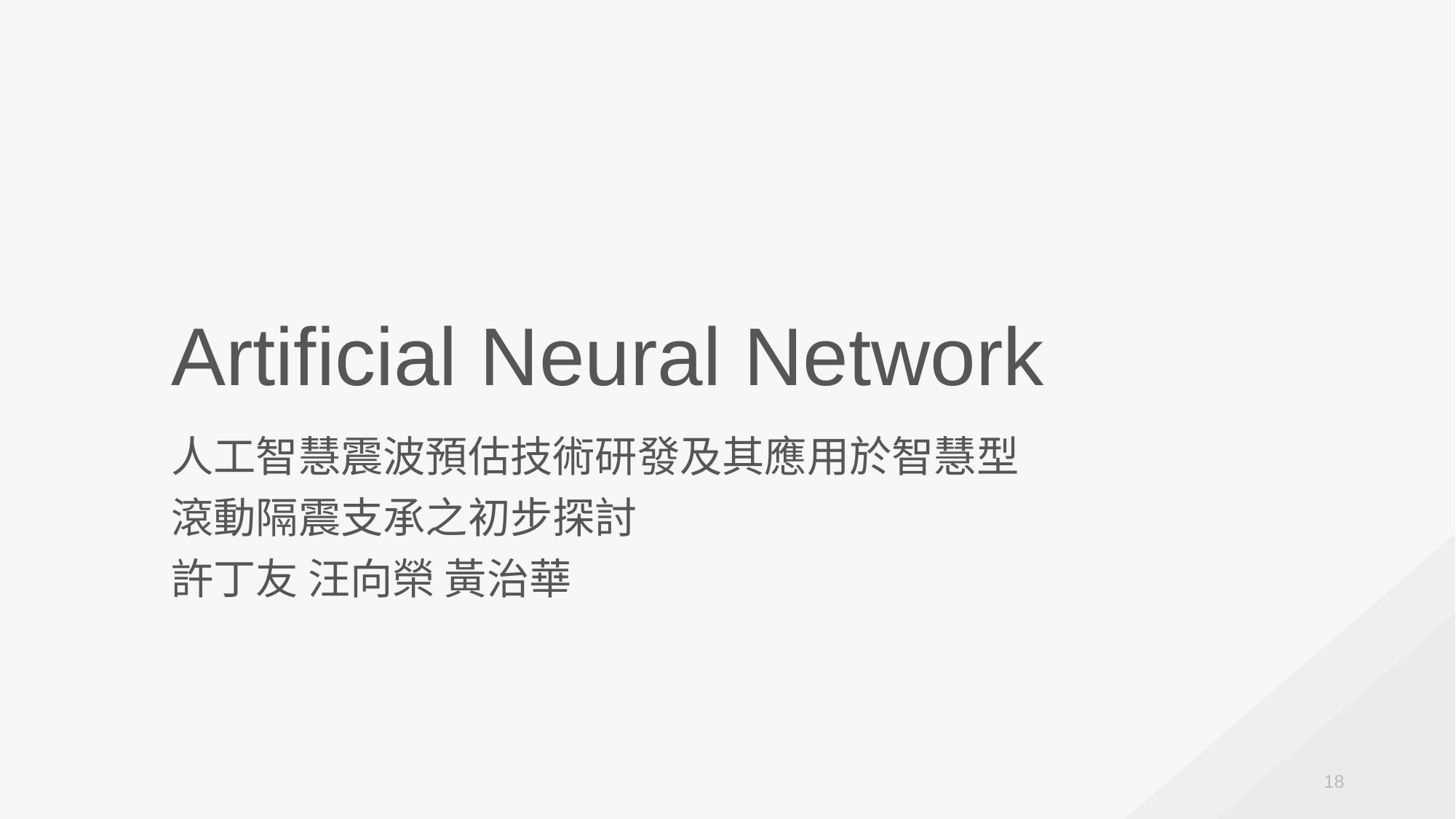

Artificial Neural Network
人工智慧震波預估技術研發及其應用於智慧型滾動隔震支承之初步探討
許丁友 汪向榮 黃治華
18